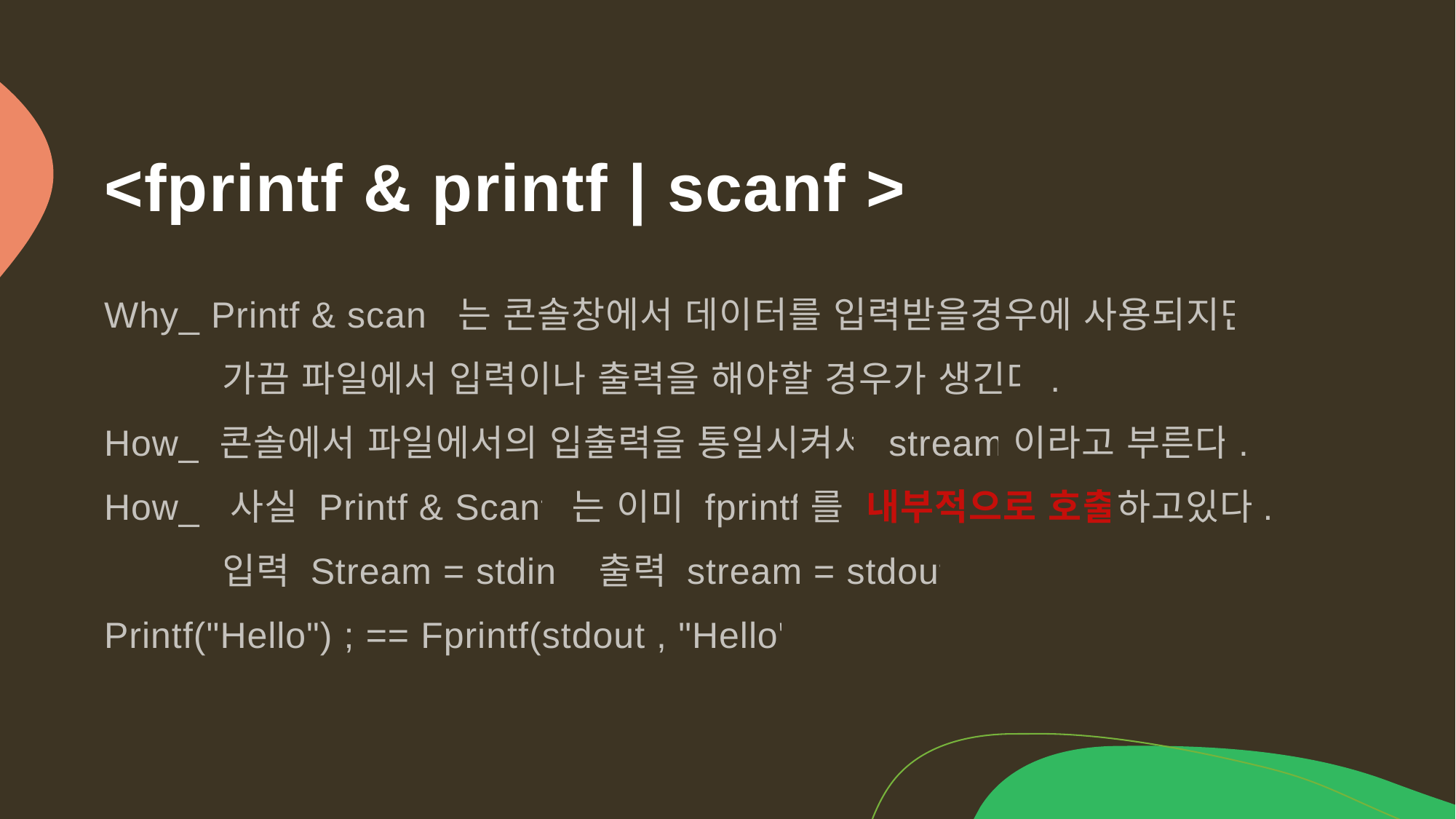

# <fprintf & printf | scanf >
Why_ Printf & scanf 는 콘솔창에서 데이터를 입력받을경우에 사용되지만
          가끔 파일에서 입력이나 출력을 해야할 경우가 생긴다.
How_ 콘솔에서 파일에서의 입출력을 통일시켜서 stream이라고 부른다.
How_  사실 Printf & Scanf 는 이미 fprintf를  내부적으로 호출하고있다.
          입력 Stream = stdin   출력 stream = stdout
Printf("Hello") ; == Fprintf(stdout , "Hello");